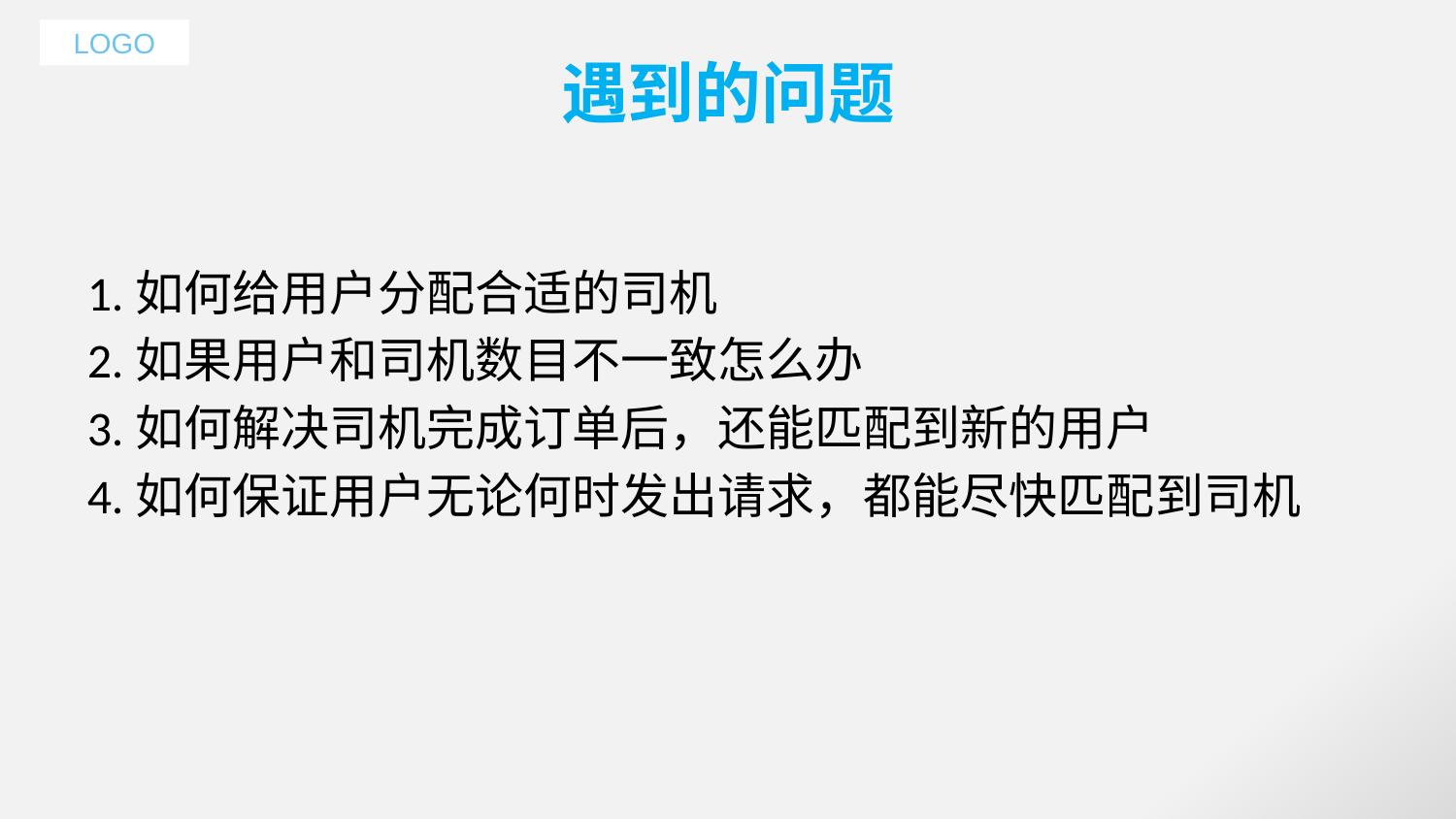

# 遇到的问题
1.如何给用户分配合适的司机
2.如果用户和司机数目不一致怎么办
3.如何解决司机完成订单后，还能匹配到新的用户
4.如何保证用户无论何时发出请求，都能尽快匹配到司机